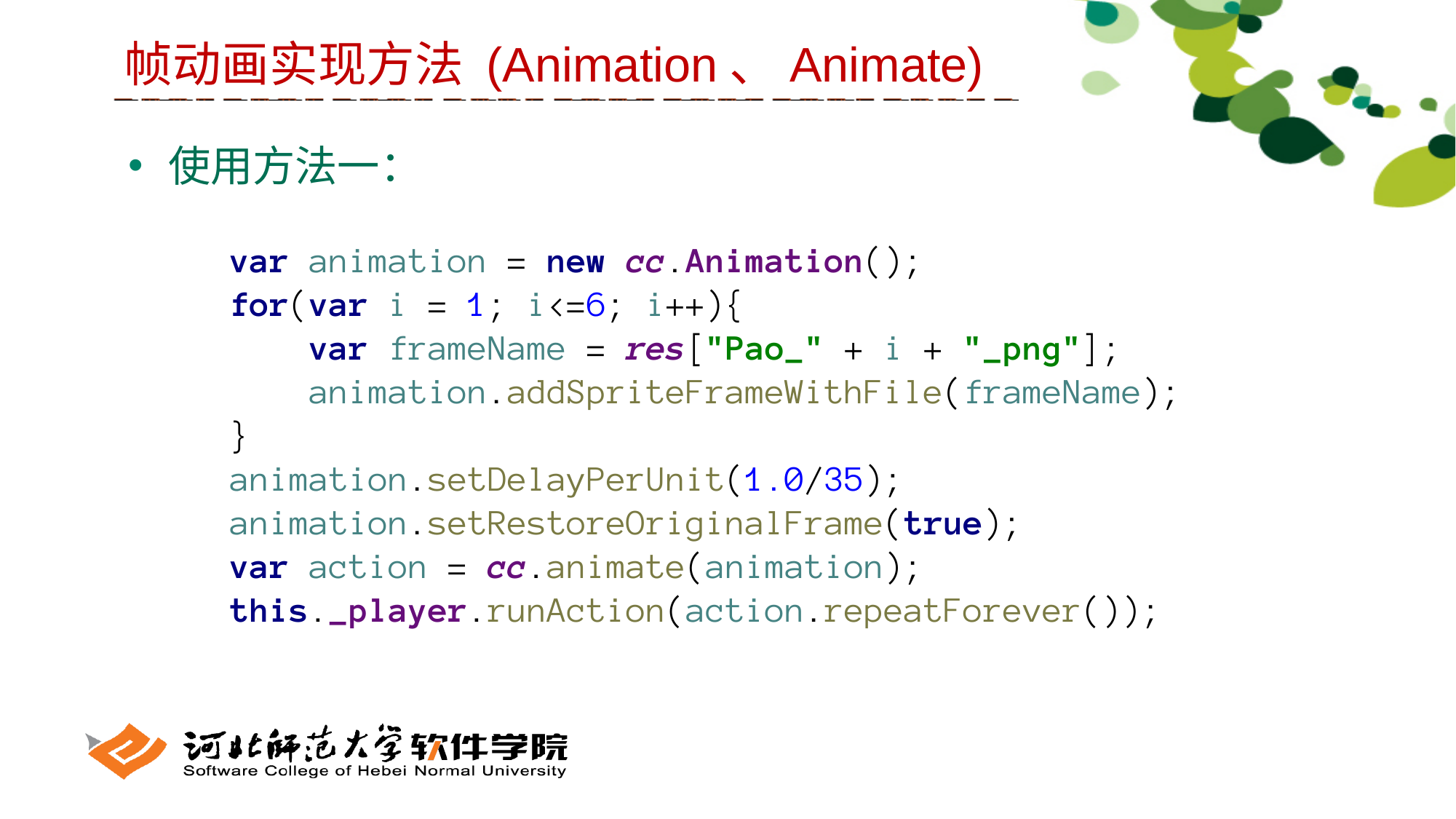

帧动画实现方法 (Animation、Animate)
 使用方法一：

var animation = new cc.Animation();
for(var i = 1; i<=6; i++){
    var frameName = res["Pao_" + i + "_png"];
    animation.addSpriteFrameWithFile(frameName);
}
animation.setDelayPerUnit(1.0/35);
animation.setRestoreOriginalFrame(true);
var action = cc.animate(animation);
this._player.runAction(action.repeatForever());